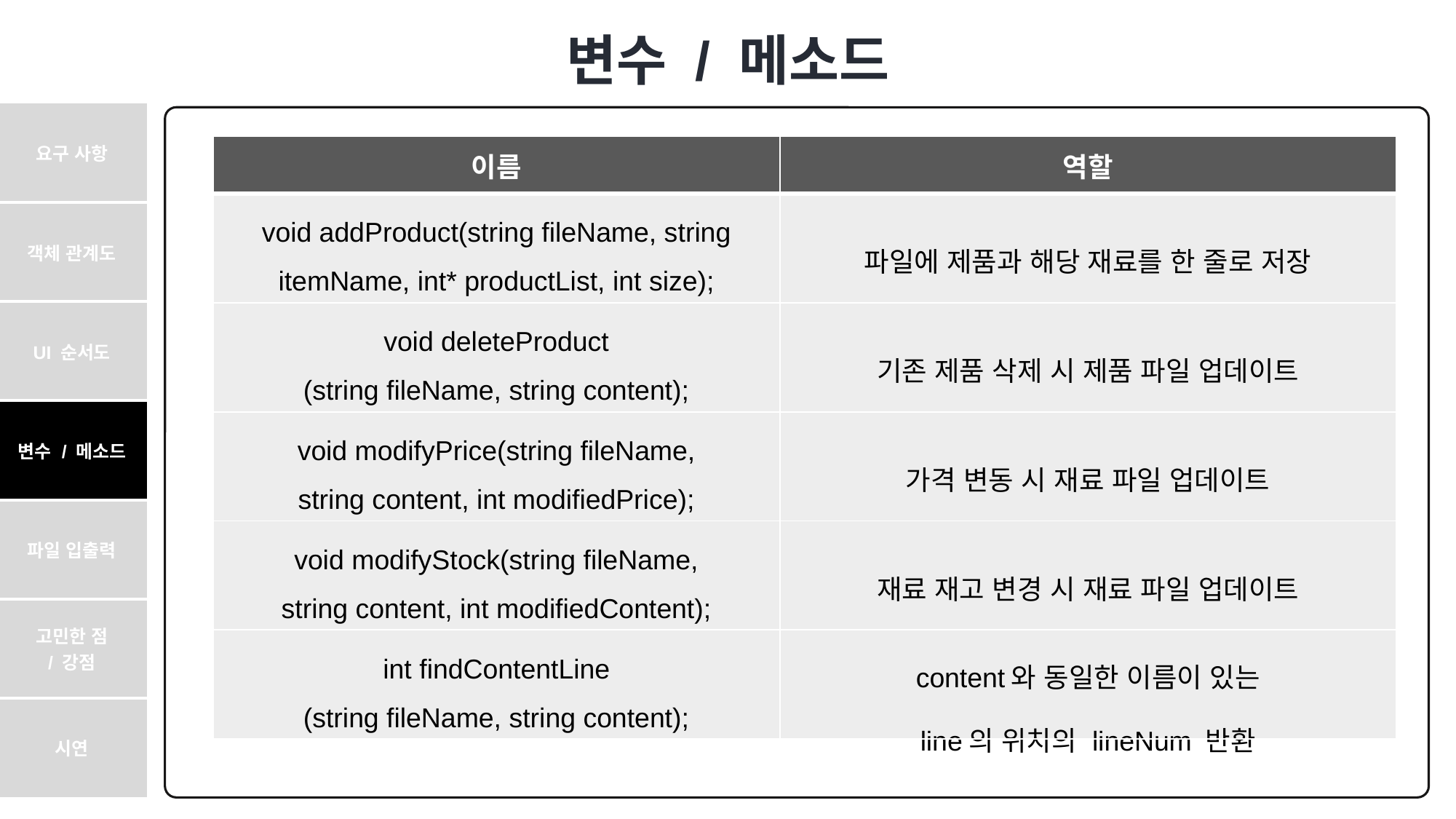

변수 / 메소드
| 요구 사항 |
| --- |
| 객체 관계도 |
| UI 순서도 |
| 변수 / 메소드 |
| 파일 입출력 |
| 고민한 점 / 강점 |
| 시연 |

| 이름 | 역할 |
| --- | --- |
| void addProduct(string fileName, string itemName, int\* productList, int size); | 파일에 제품과 해당 재료를 한 줄로 저장 |
| void deleteProduct (string fileName, string content); | 기존 제품 삭제 시 제품 파일 업데이트 |
| void modifyPrice(string fileName, string content, int modifiedPrice); | 가격 변동 시 재료 파일 업데이트 |
| void modifyStock(string fileName, string content, int modifiedContent); | 재료 재고 변경 시 재료 파일 업데이트 |
| int findContentLine (string fileName, string content); | content와 동일한 이름이 있는 line의 위치의 lineNum 반환 |